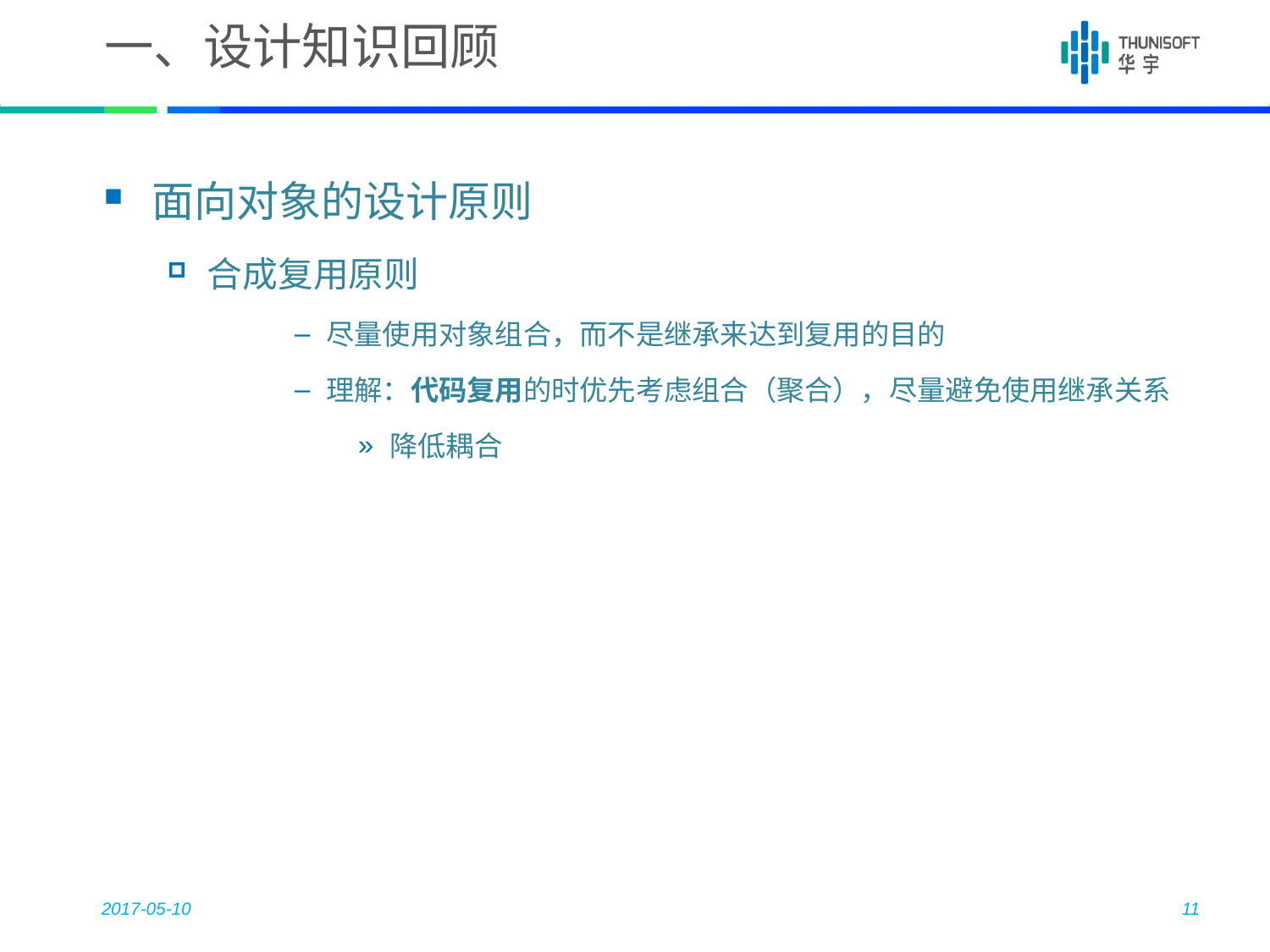

# 一、设计知识回顾
面向对象的设计原则
合成复用原则
尽量使用对象组合，而不是继承来达到复用的目的
理解：代码复用的时优先考虑组合（聚合），尽量避免使用继承关系
降低耦合

2017-05-10
11